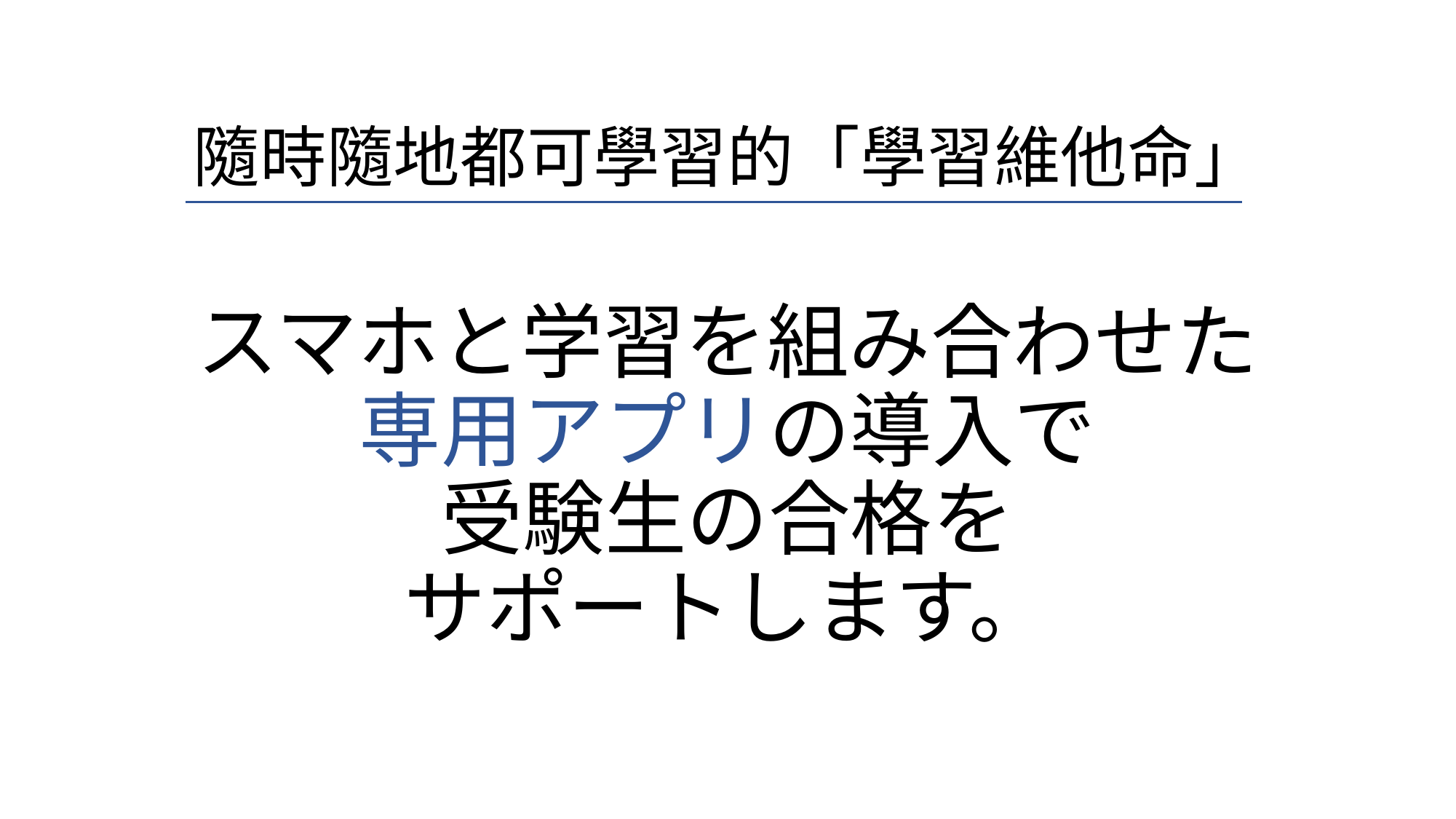

隨時隨地都可學習的「學習維他命」
スマホと学習を組み合わせた
専用アプリの導入で
受験生の合格を
サポートします。